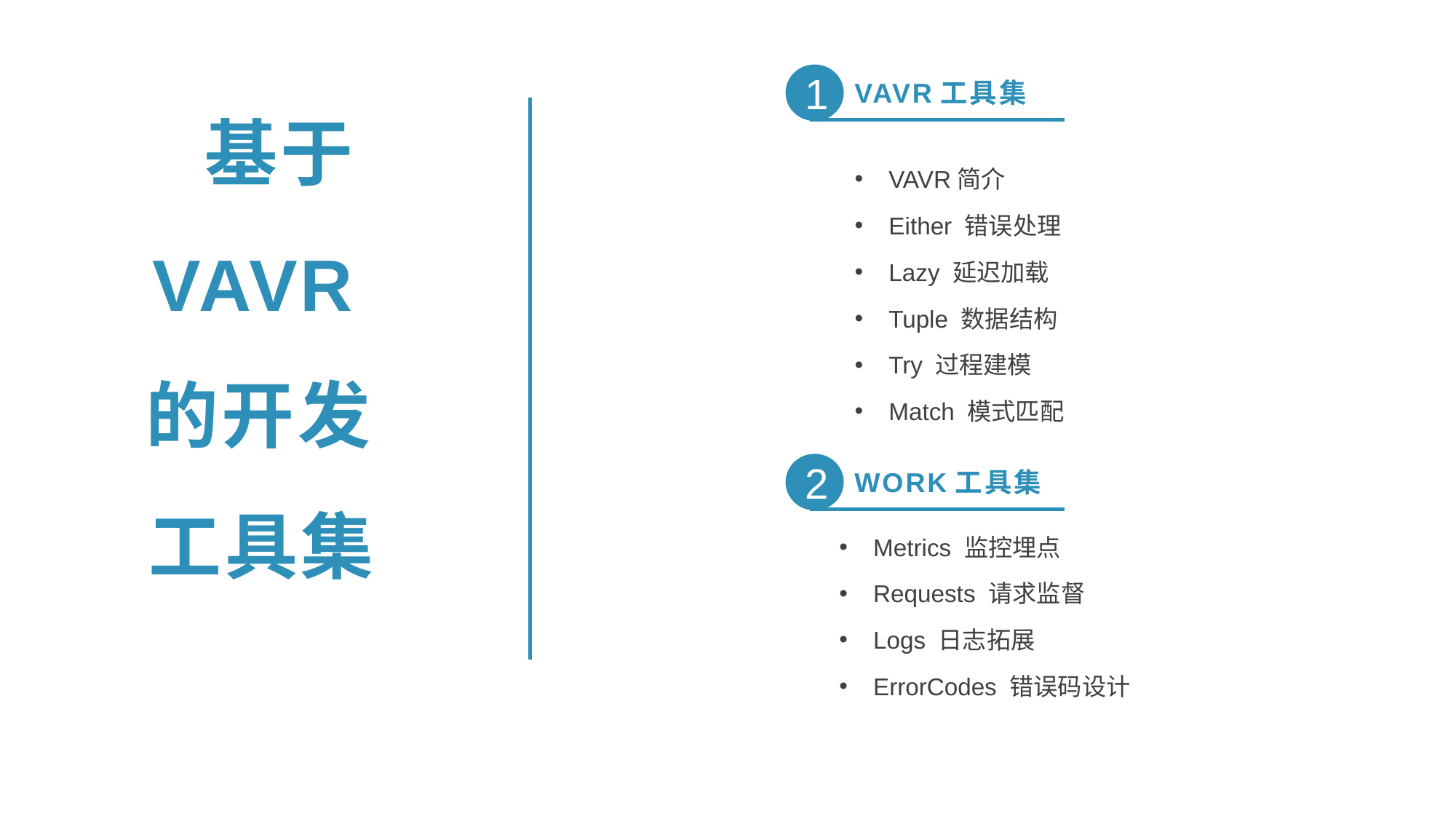

基于VAVR的开发工具集
1
VAVR工具集
VAVR简介
Either 错误处理
Lazy 延迟加载
Tuple 数据结构
Try 过程建模
Match 模式匹配
2
WORK工具集
Metrics 监控埋点
Requests 请求监督
Logs 日志拓展
ErrorCodes 错误码设计